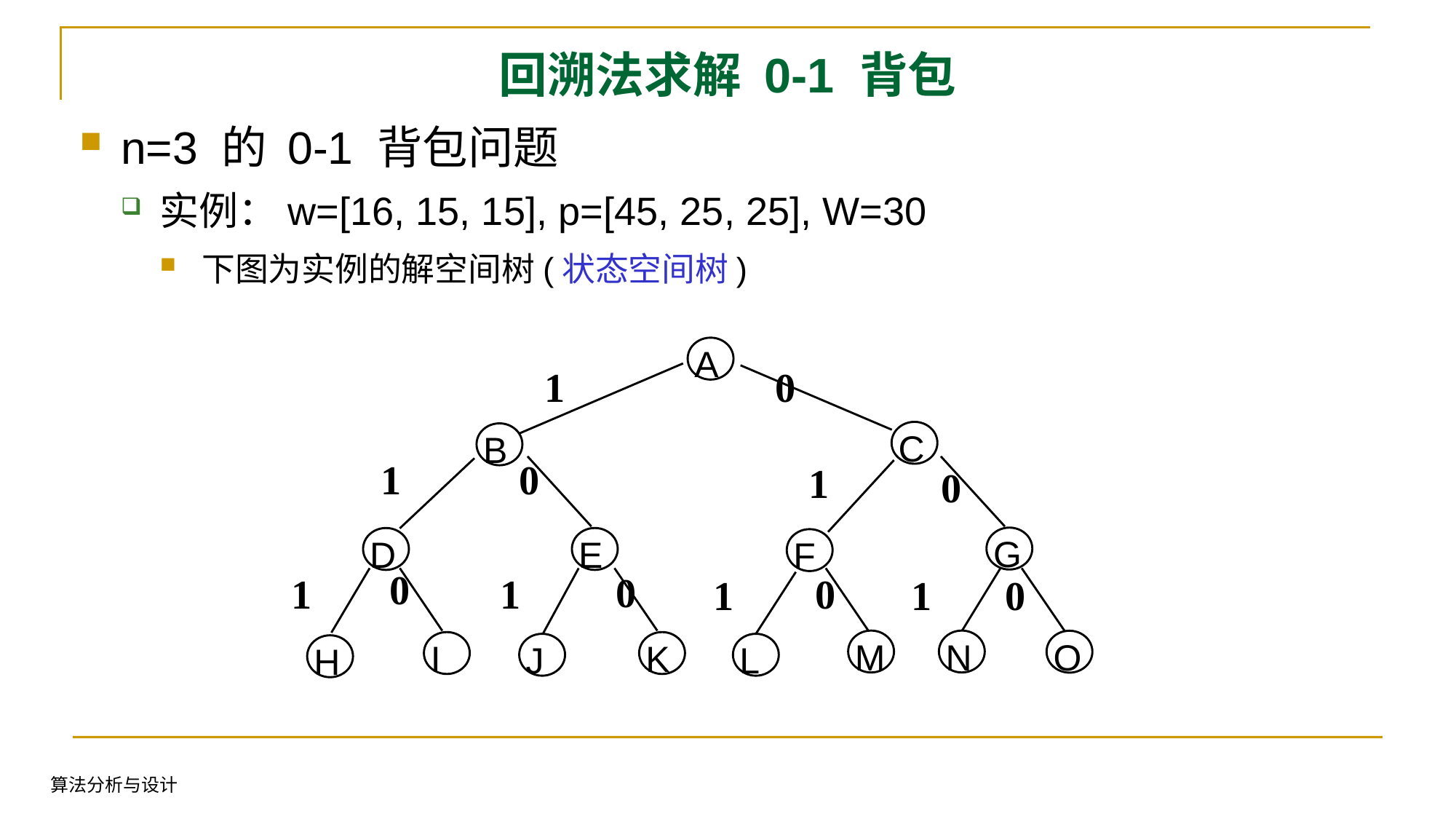

# 回溯法求解 0-1 背包
n=3 的 0-1 背包问题
实例：w=[16, 15, 15], p=[45, 25, 25], W=30
下图为实例的解空间树(状态空间树)
A
1
0

C
B
1
0

1

0
G
D
E
F
0
0
1
1
0

1
1
0

M
N
O
I
K
J
L
H
算法分析与设计